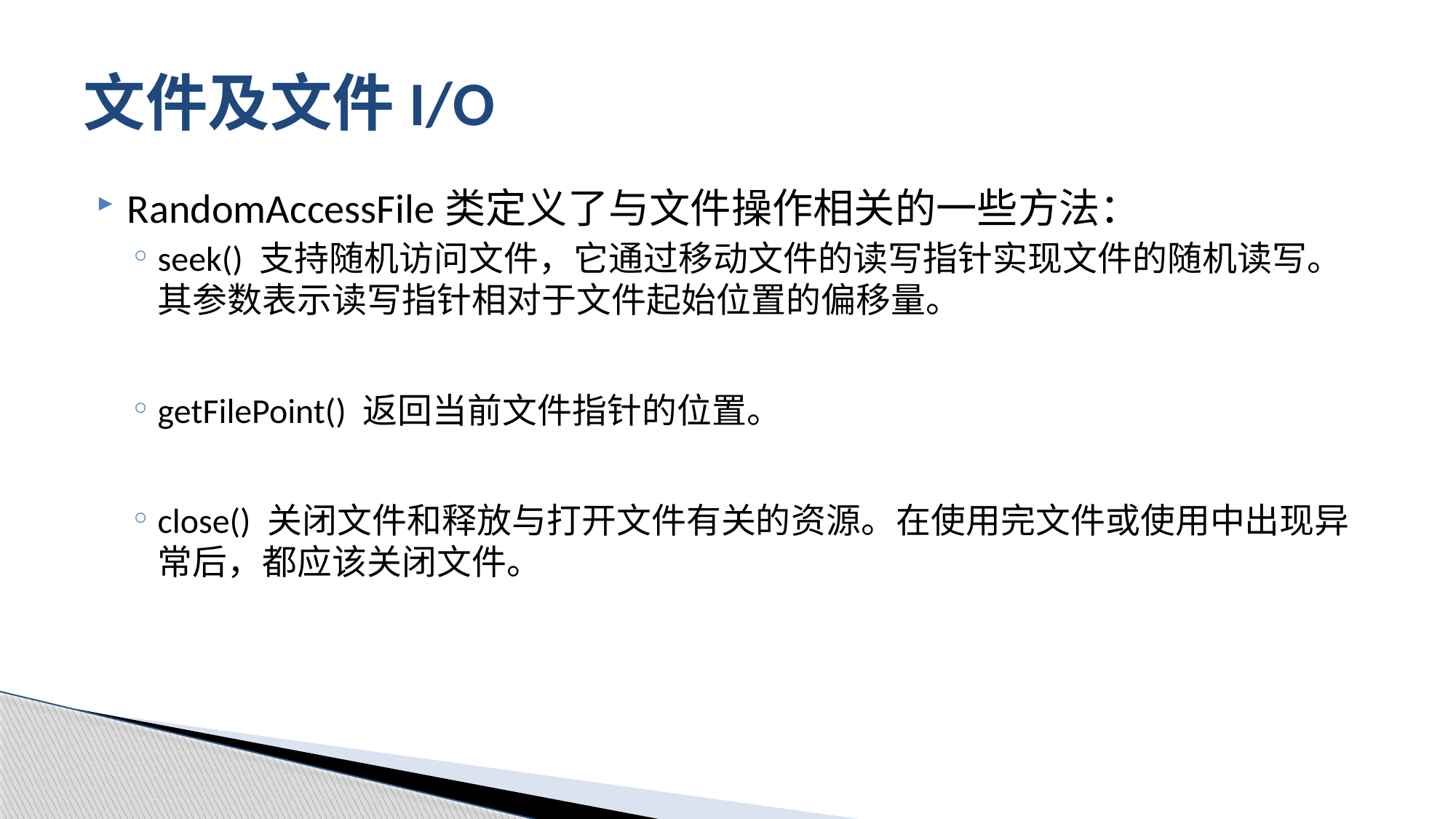

# 文件及文件I/O

RandomAccessFile类定义了与文件操作相关的一些方法：
seek() 支持随机访问文件，它通过移动文件的读写指针实现文件的随机读写。其参数表示读写指针相对于文件起始位置的偏移量。

getFilePoint() 返回当前文件指针的位置。

close() 关闭文件和释放与打开文件有关的资源。在使用完文件或使用中出现异常后，都应该关闭文件。